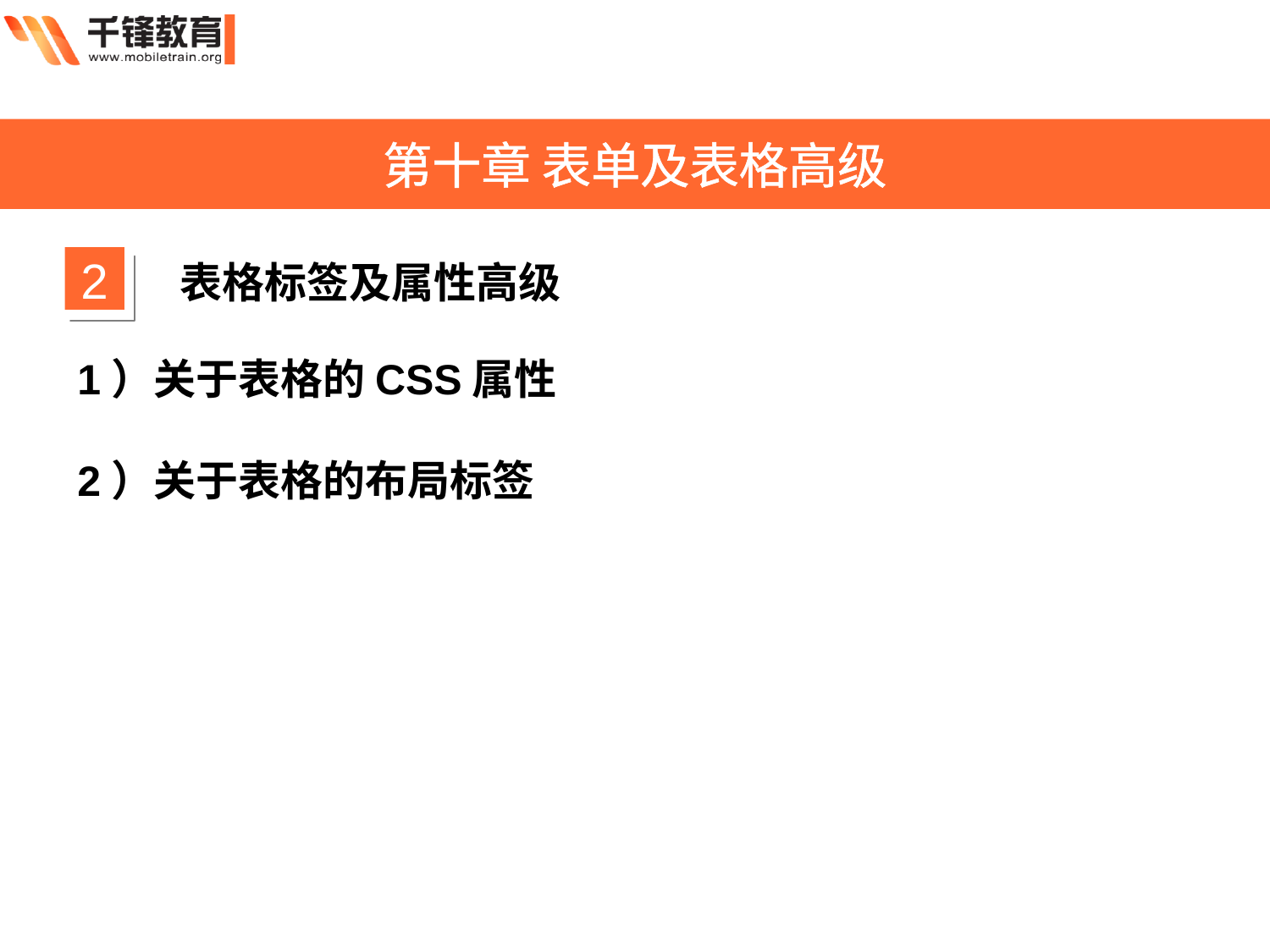

第十章 表单及表格高级
2

表格标签及属性高级

1）关于表格的CSS属性

2）关于表格的布局标签